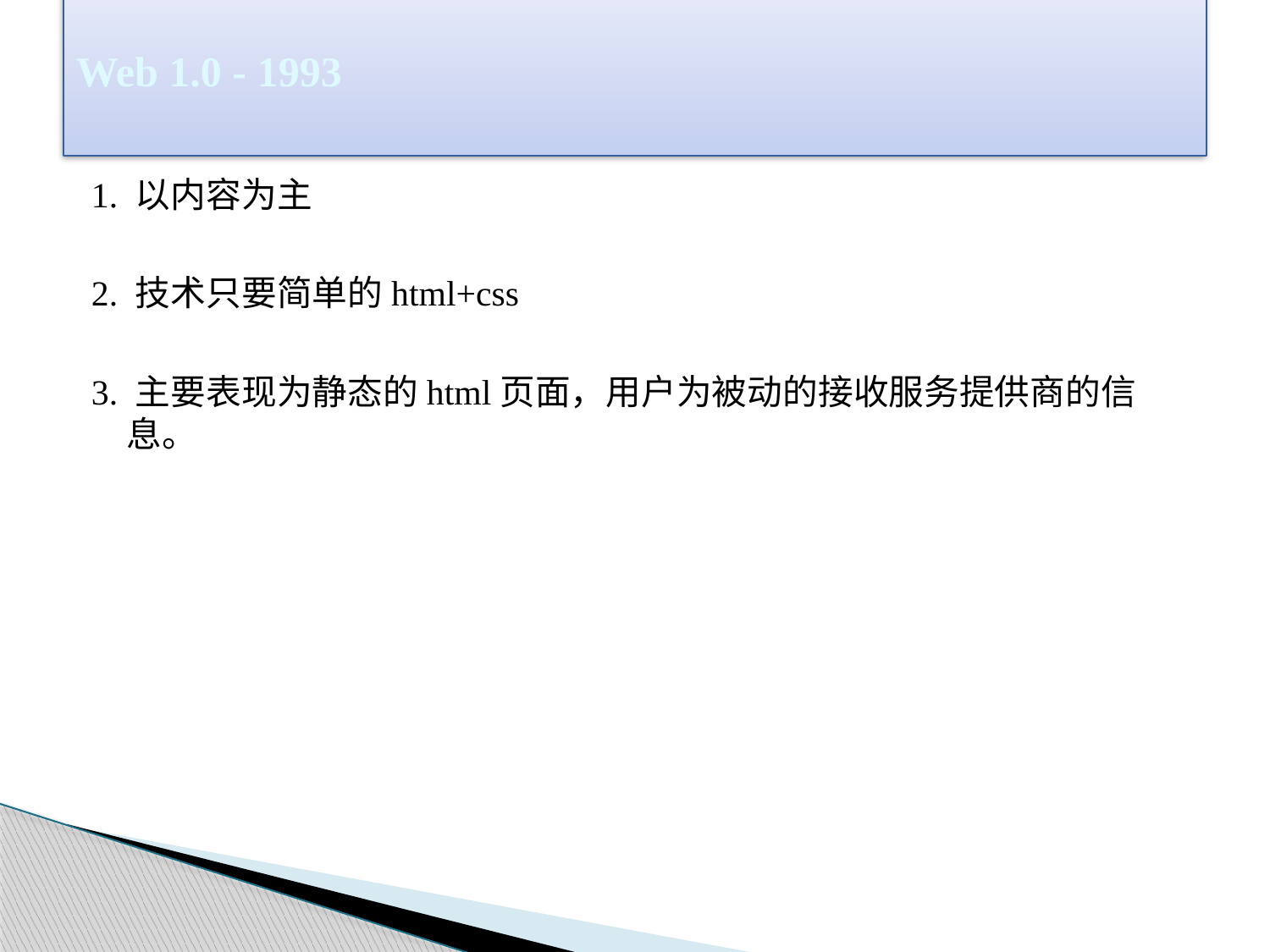

# Web 1.0 - 1993

1. 以内容为主

2. 技术只要简单的html+css

3. 主要表现为静态的html页面，用户为被动的接收服务提供商的信息。